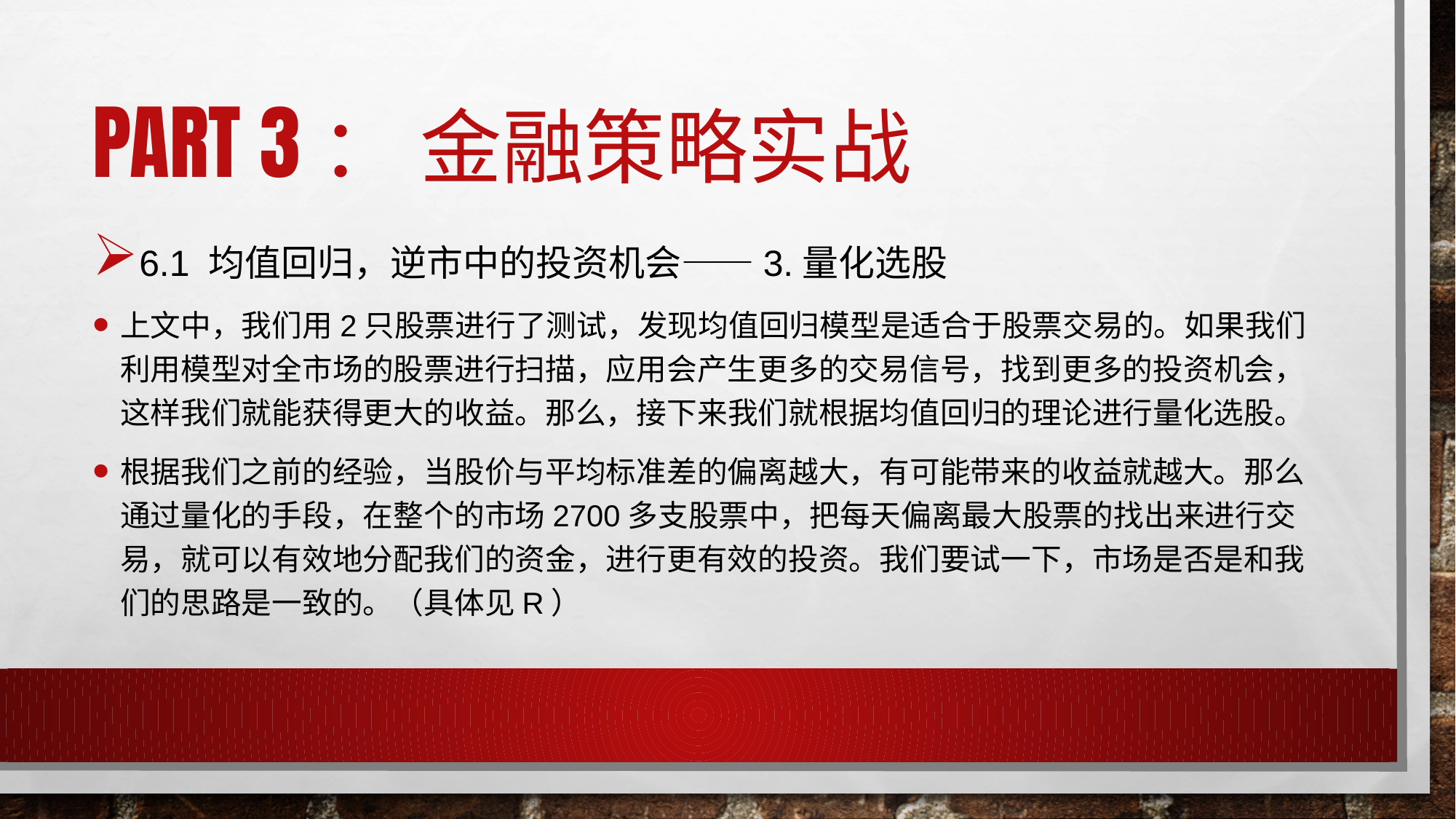

# Part 3： 金融策略实战
6.1 均值回归，逆市中的投资机会——3.量化选股
上文中，我们用2只股票进行了测试，发现均值回归模型是适合于股票交易的。如果我们利用模型对全市场的股票进行扫描，应用会产生更多的交易信号，找到更多的投资机会，这样我们就能获得更大的收益。那么，接下来我们就根据均值回归的理论进行量化选股。
根据我们之前的经验，当股价与平均标准差的偏离越大，有可能带来的收益就越大。那么通过量化的手段，在整个的市场2700多支股票中，把每天偏离最大股票的找出来进行交易，就可以有效地分配我们的资金，进行更有效的投资。我们要试一下，市场是否是和我们的思路是一致的。（具体见R）